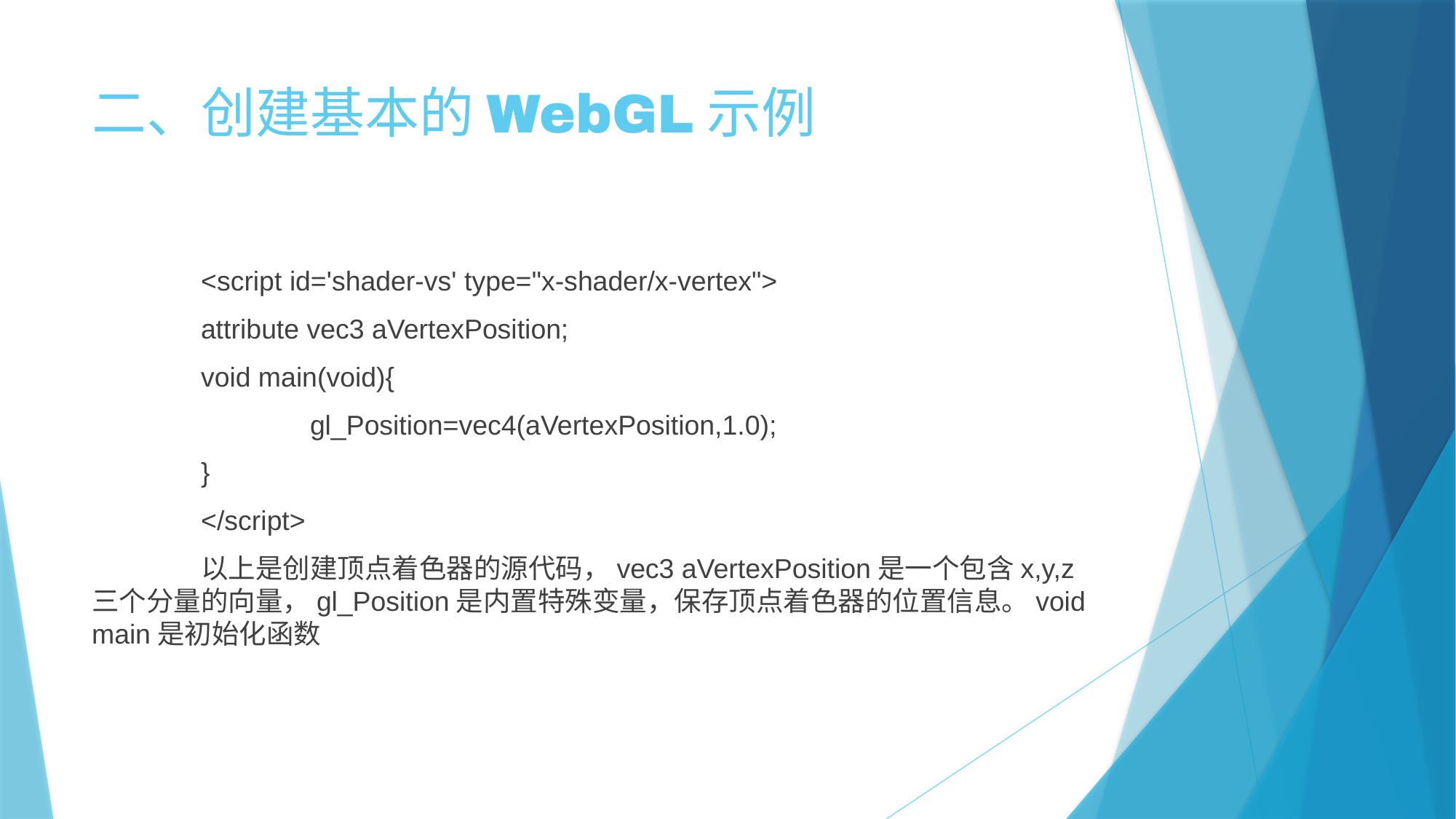

# 二、创建基本的WebGL示例
	<script id='shader-vs' type="x-shader/x-vertex">
	attribute vec3 aVertexPosition;
	void main(void){
		gl_Position=vec4(aVertexPosition,1.0);
	}
   	</script>
	以上是创建顶点着色器的源代码，vec3 aVertexPosition是一个包含x,y,z三个分量的向量，gl_Position是内置特殊变量，保存顶点着色器的位置信息。void main是初始化函数